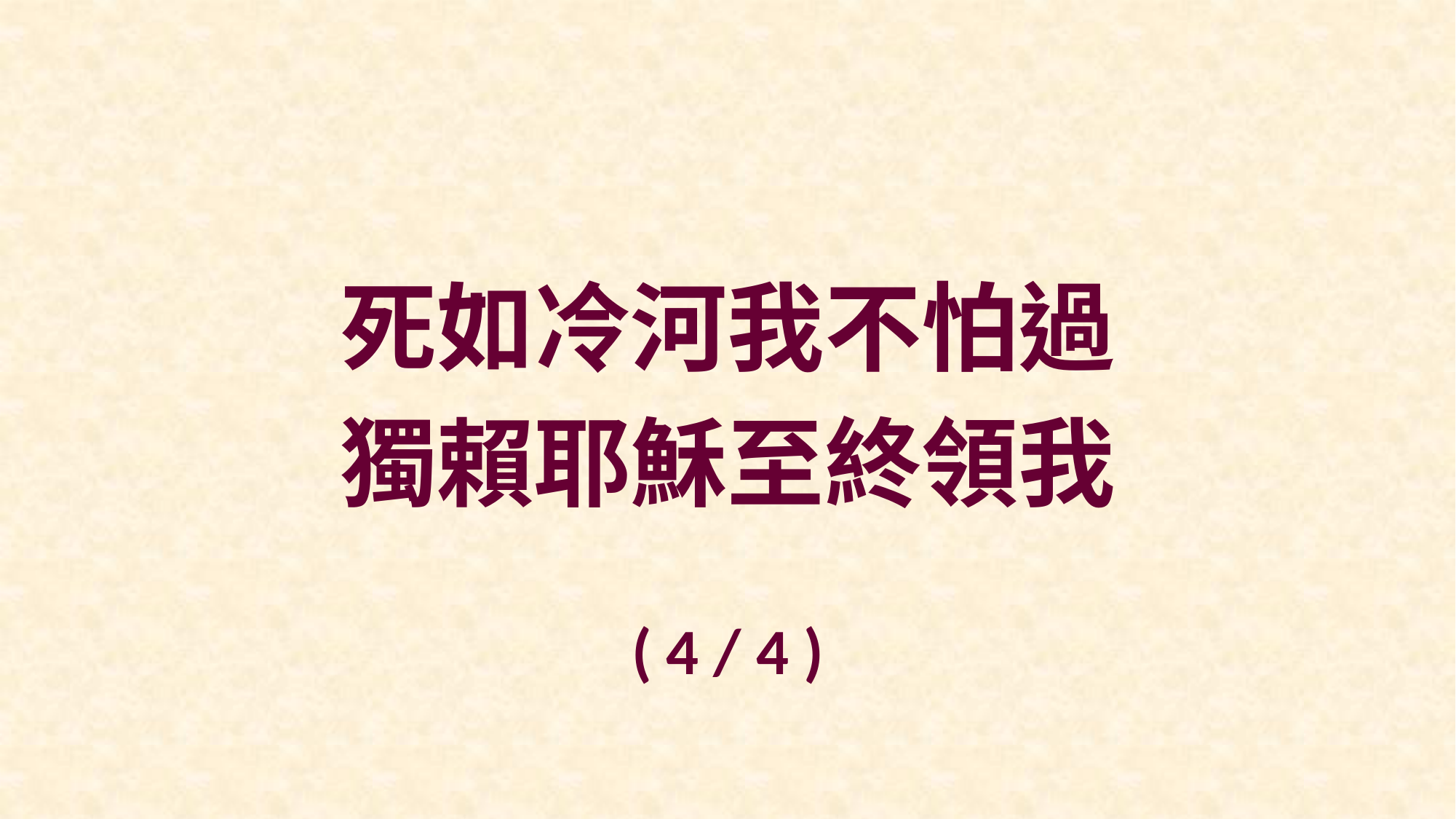

死如冷河我不怕過
獨賴耶穌至終領我
( 4 / 4 )